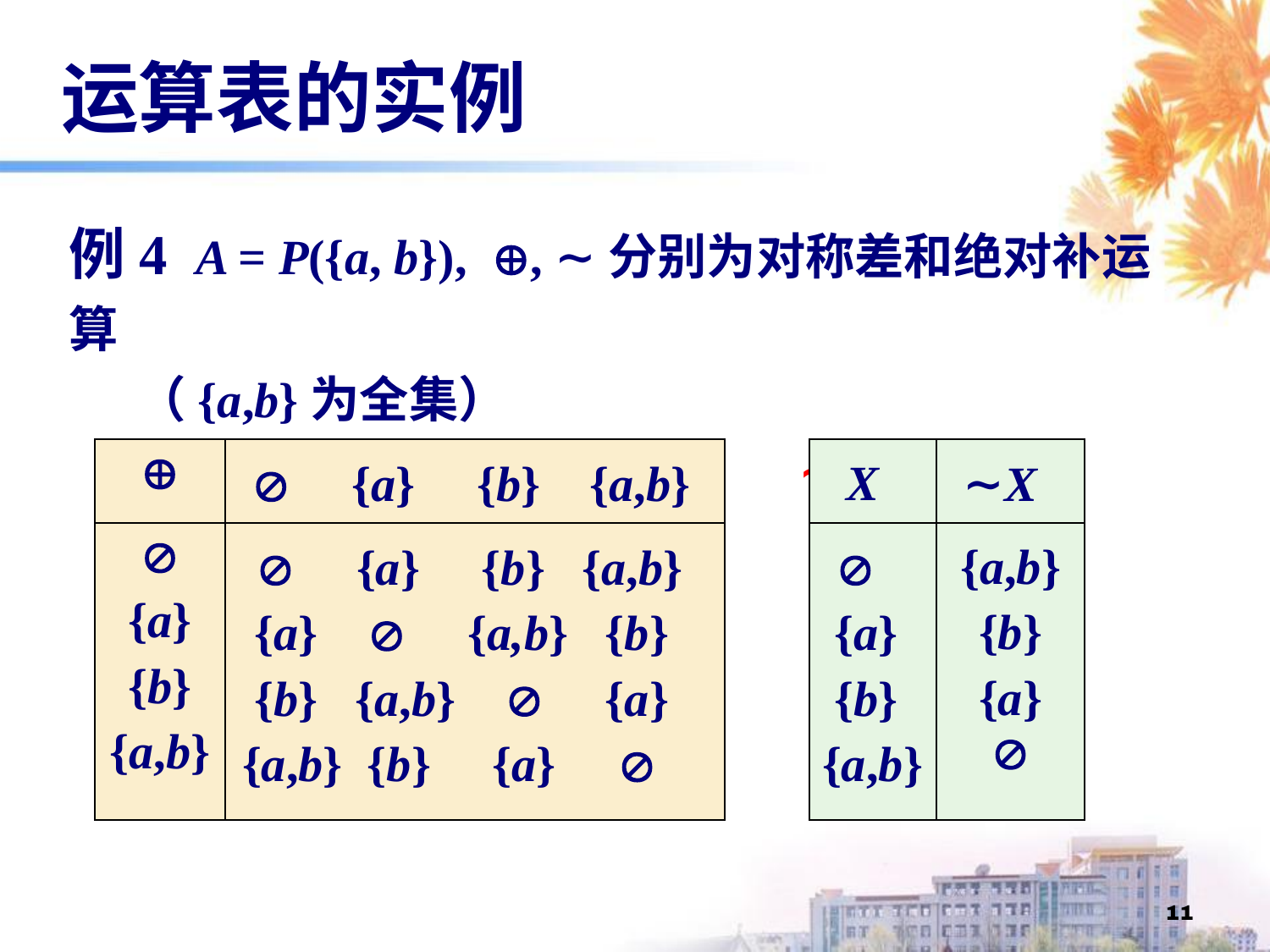

# 运算表的实例
例4  A = P({a, b}),  ⊕, ∼分别为对称差和绝对补运算
     （{a,b}为全集）
                 ⊕ 的运算表                        ∼ 的运算表
| ⊕ | ∅ {a} {b} {a,b} |  | X | ∼X |
| --- | --- | --- | --- | --- |
| ∅ {a} {b} {a,b} | ∅ {a} {b} {a,b} {a} ∅ {a,b} {b} {b} {a,b} ∅ {a} {a,b} {b} {a} ∅ |  | ∅ {a} {b} {a,b} | {a,b} {b} {a} ∅ |
11